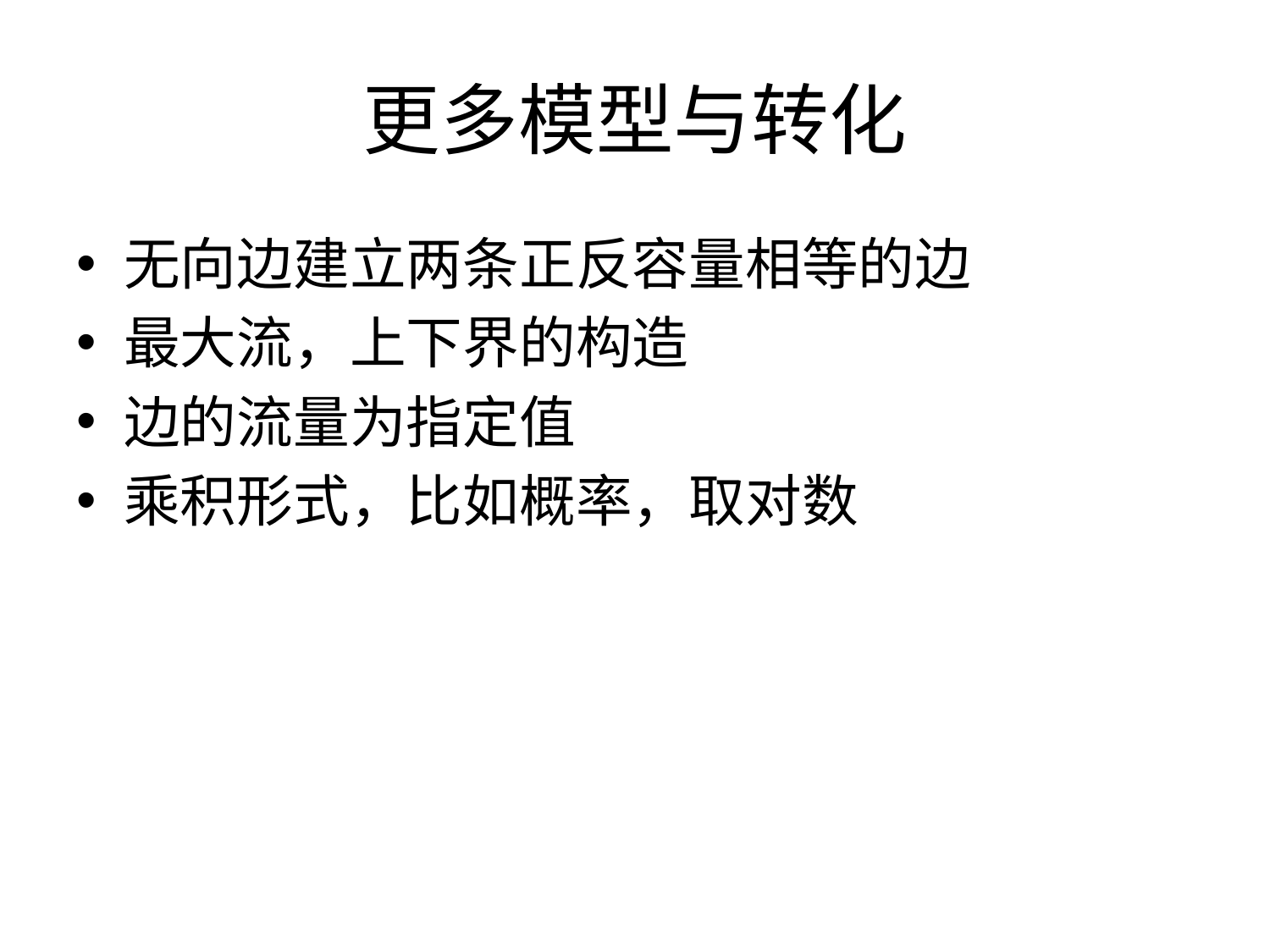

# 更多模型与转化
无向边建立两条正反容量相等的边
最大流，上下界的构造
边的流量为指定值
乘积形式，比如概率，取对数